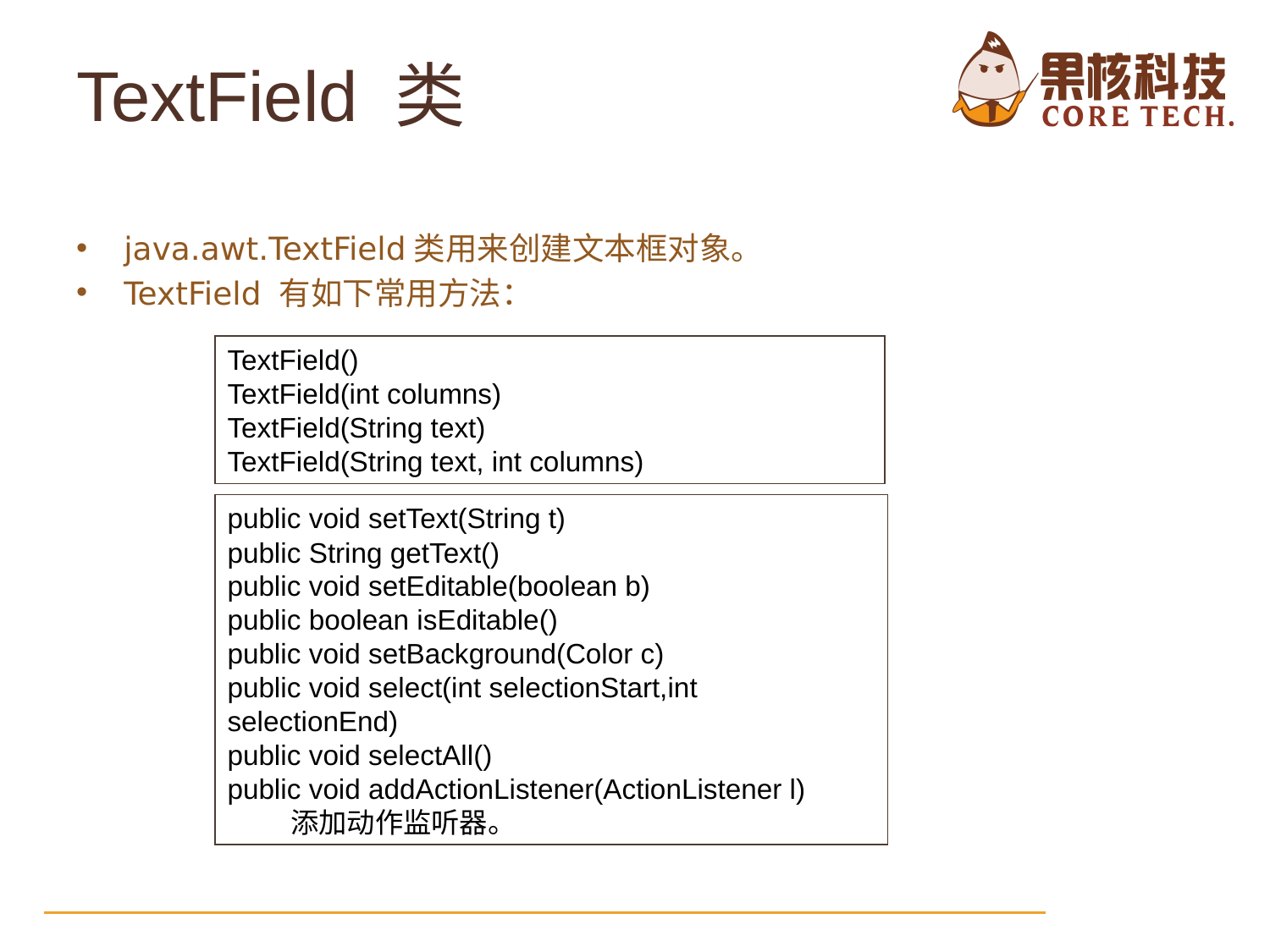

# TextField 类
java.awt.TextField类用来创建文本框对象。
TextField 有如下常用方法：
TextField()
TextField(int columns)
TextField(String text)
TextField(String text, int columns)
public void setText(String t)
public String getText()
public void setEditable(boolean b)
public boolean isEditable()
public void setBackground(Color c)
public void select(int selectionStart,int selectionEnd)
public void selectAll()
public void addActionListener(ActionListener l)
添加动作监听器。